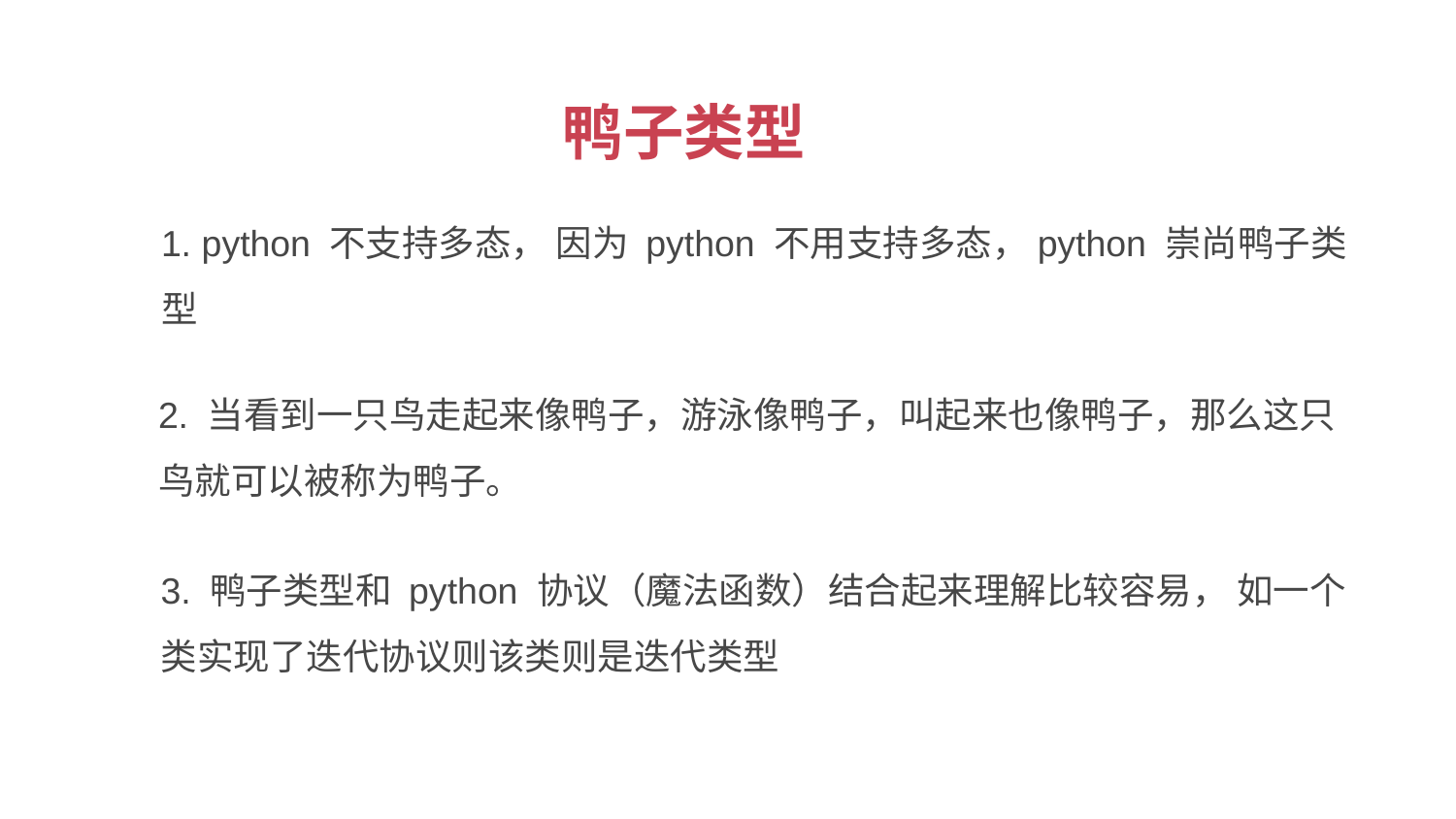

鸭子类型
1. python 不支持多态， 因为 python 不用支持多态，python 崇尚鸭子类型
2. 当看到一只鸟走起来像鸭子，游泳像鸭子，叫起来也像鸭子，那么这只鸟就可以被称为鸭子。
3. 鸭子类型和 python 协议（魔法函数）结合起来理解比较容易， 如一个类实现了迭代协议则该类则是迭代类型